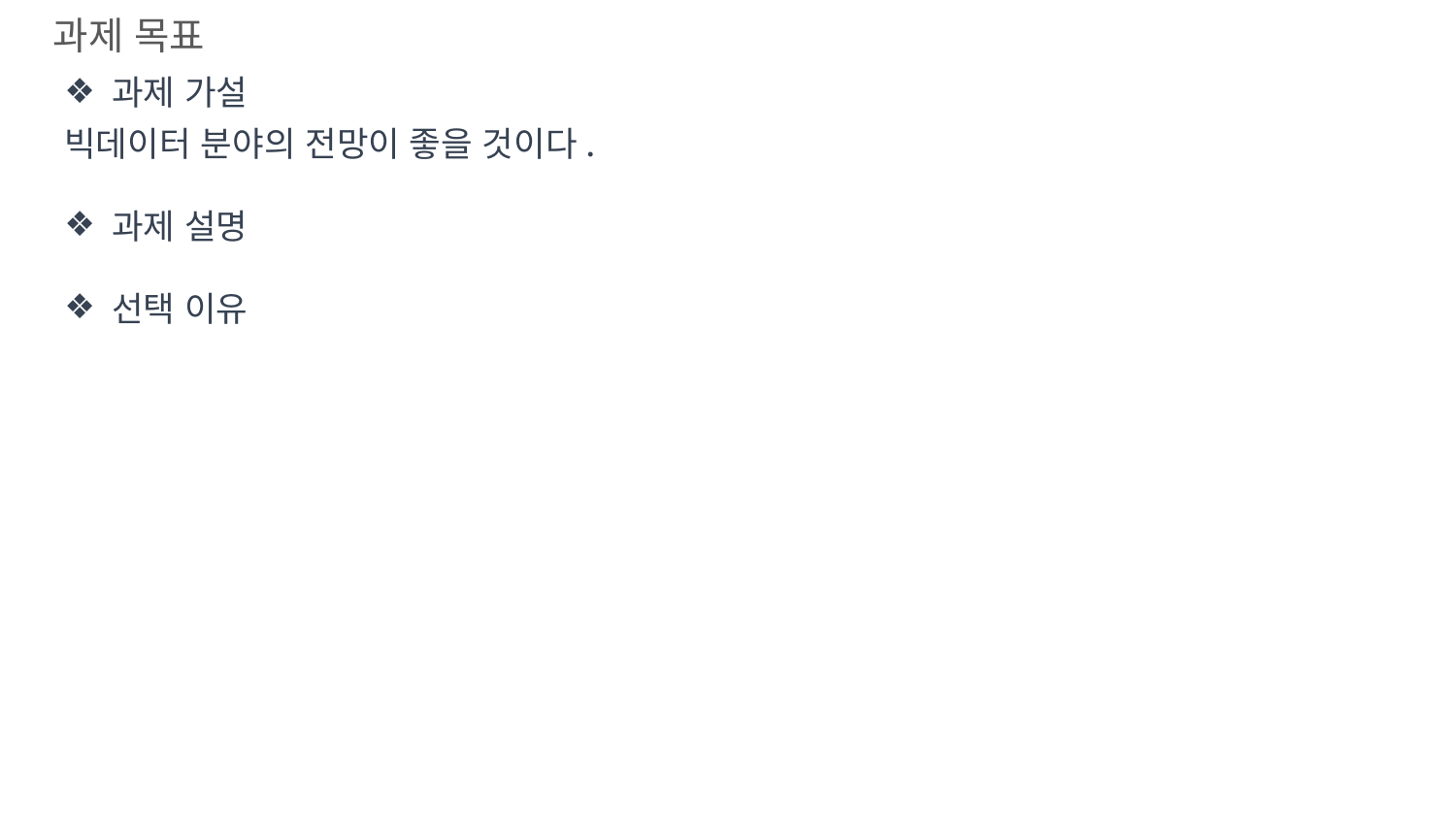

과제 목표
과제 가설
빅데이터 분야의 전망이 좋을 것이다.

과제 설명

선택 이유